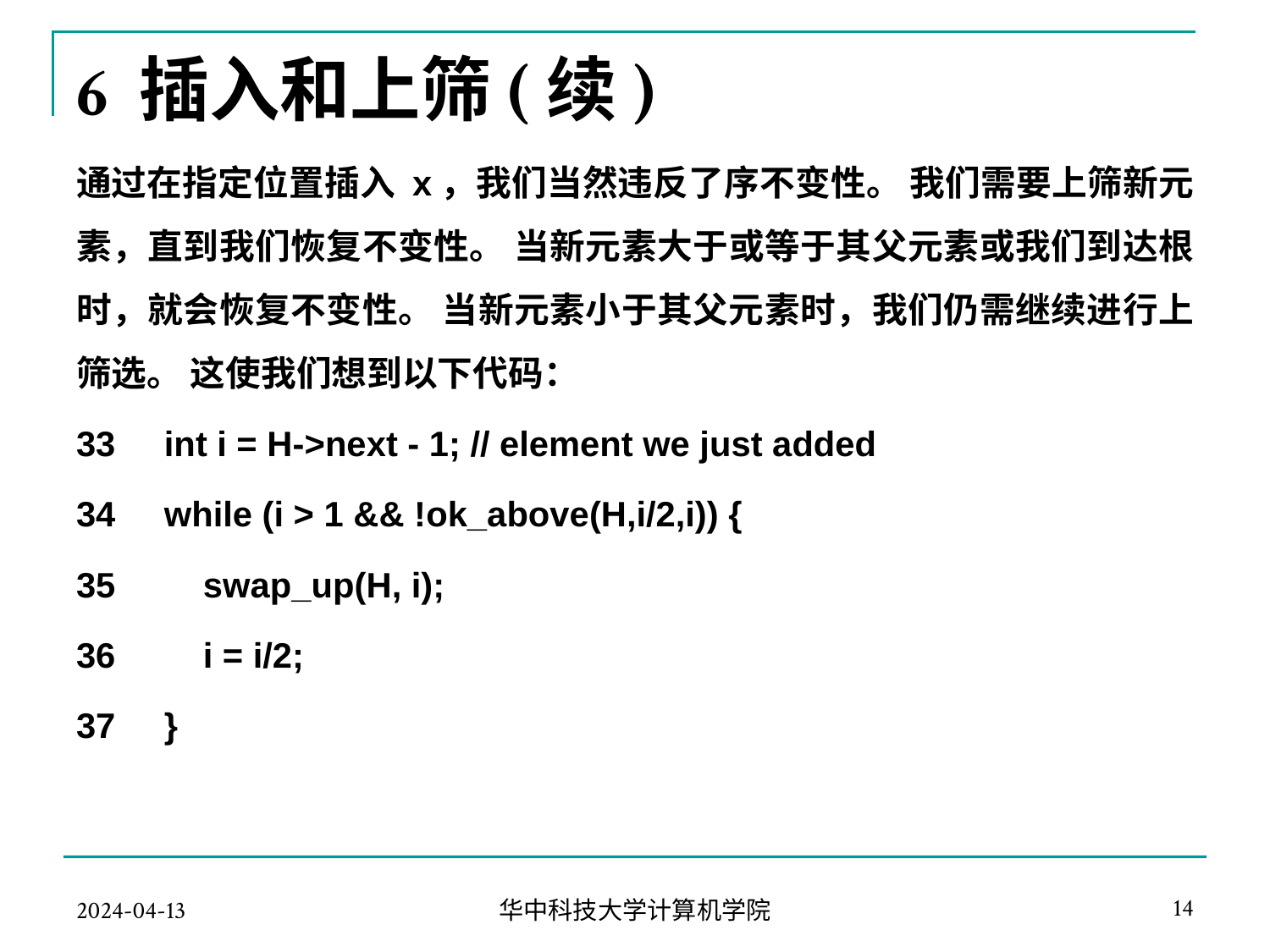

# 6 插入和上筛(续)
通过在指定位置插入 x，我们当然违反了序不变性。 我们需要上筛新元素，直到我们恢复不变性。 当新元素大于或等于其父元素或我们到达根时，就会恢复不变性。 当新元素小于其父元素时，我们仍需继续进行上筛选。 这使我们想到以下代码：
33     int i = H->next - 1; // element we just added
34     while (i > 1 && !ok_above(H,i/2,i)) {
35         swap_up(H, i);
36         i = i/2;
37     }
2024-04-13
14
华中科技大学计算机学院